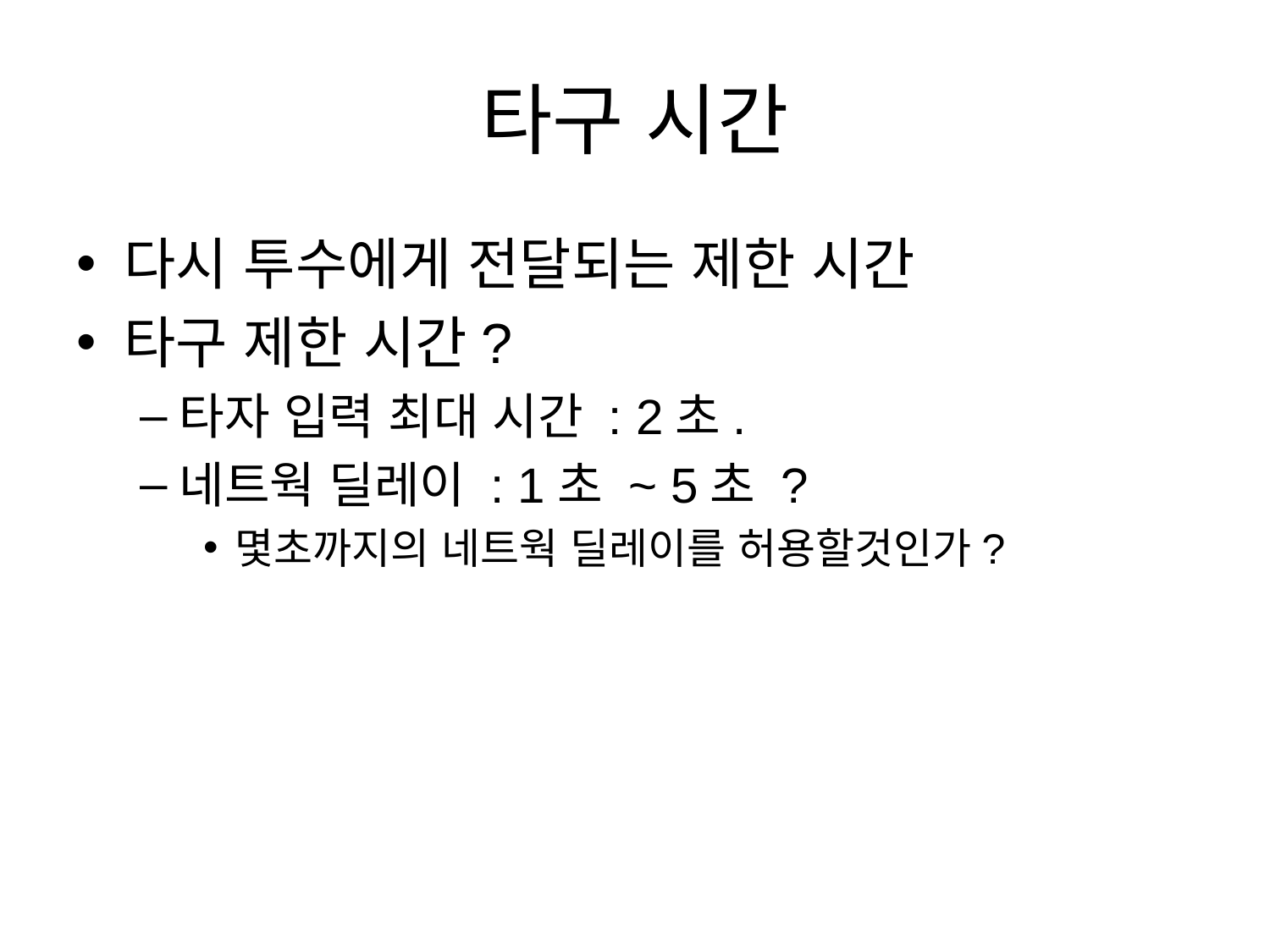

# 타구 시간
다시 투수에게 전달되는 제한 시간
타구 제한 시간?
타자 입력 최대 시간 : 2초.
네트웍 딜레이 : 1초 ~ 5초 ?
몇초까지의 네트웍 딜레이를 허용할것인가?